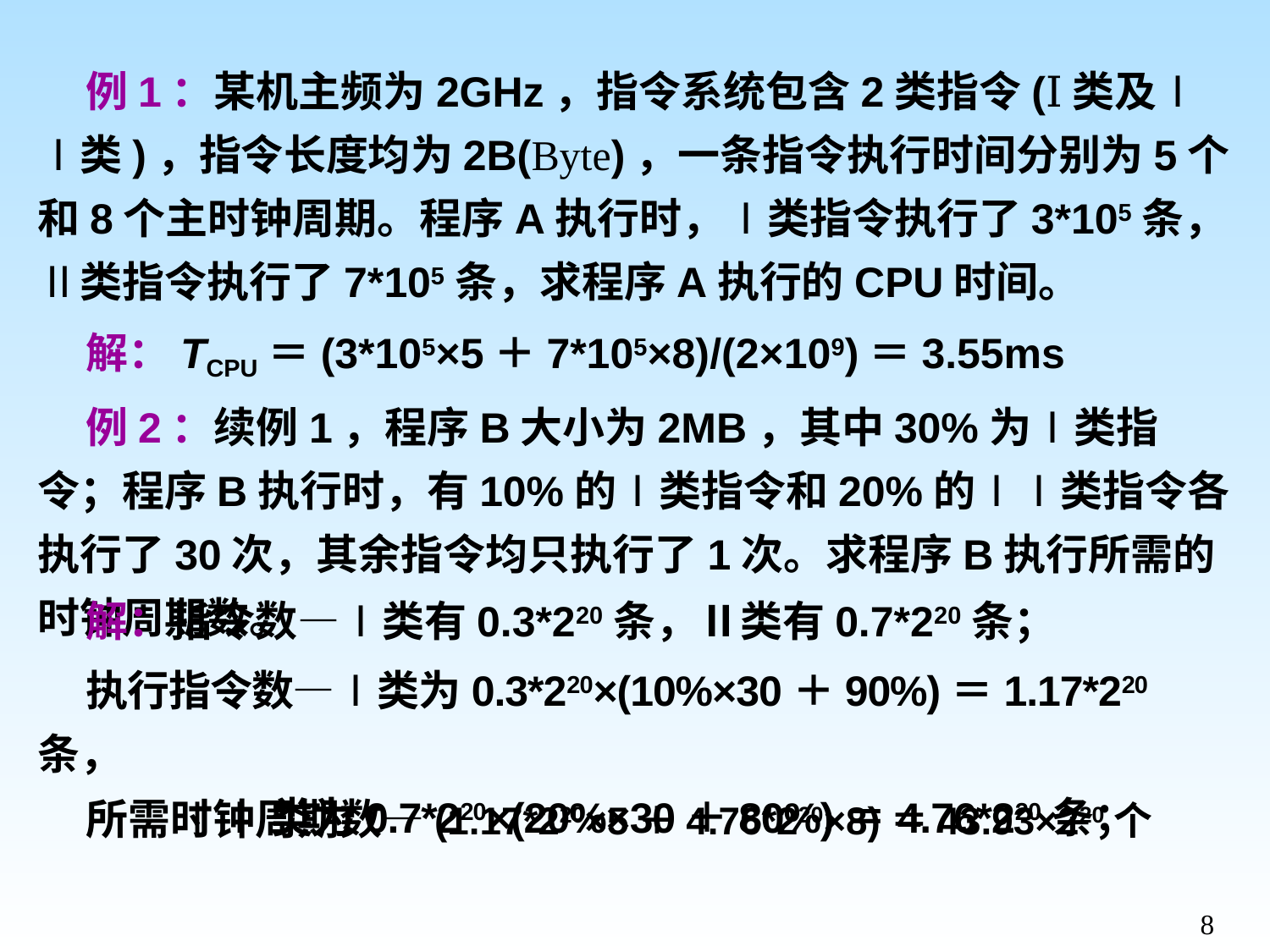

例1：某机主频为2GHz，指令系统包含2类指令(Ⅰ类及ⅠⅠ类)，指令长度均为2B(Byte)，一条指令执行时间分别为5个和8个主时钟周期。程序A执行时，Ⅰ类指令执行了3*105条，Ⅱ类指令执行了7*105条，求程序A执行的CPU时间。
    解：TCPU＝(3*105×5＋7*105×8)/(2×109)＝3.55ms
    例2：续例1，程序B大小为2MB，其中30%为Ⅰ类指令；程序B执行时，有10%的Ⅰ类指令和20%的ⅠⅠ类指令各执行了30次，其余指令均只执行了1次。求程序B执行所需的时钟周期数。
    解：指令数—Ⅰ类有0.3*220条，Ⅱ类有0.7*220条；
    执行指令数—Ⅰ类为0.3*220×(10%×30＋90%)＝1.17*220条，
                ⅠⅠ类为0.7*220×(20%×30＋80%)＝4.76*220条；
    所需时钟周期数—(1.17*220×5＋4.76*220×8)＝43.93×220个
8